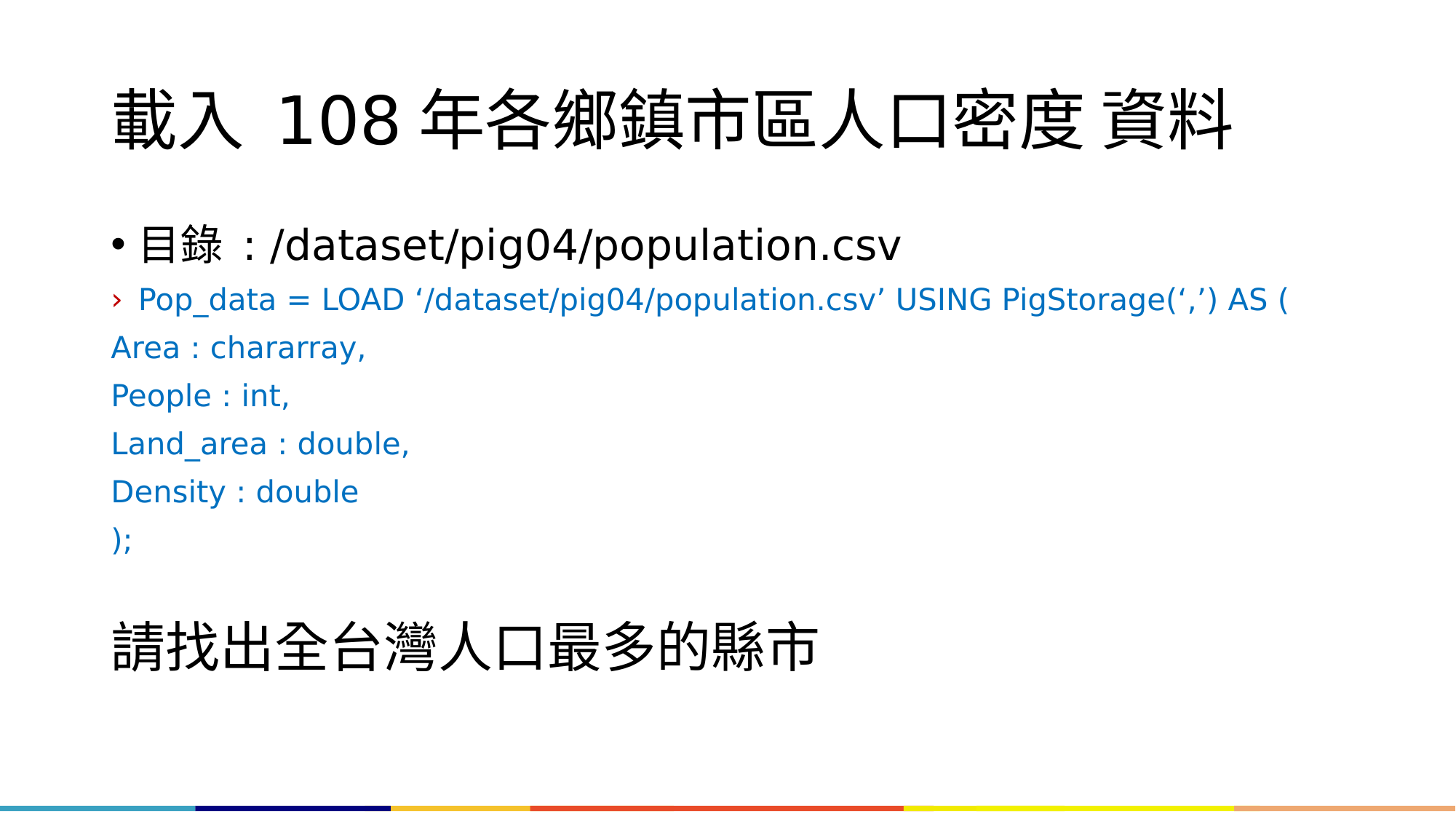

# 載入 108年各鄉鎮市區人口密度 資料
目錄 : /dataset/pig04/population.csv
Pop_data = LOAD ‘/dataset/pig04/population.csv’ USING PigStorage(‘,’) AS (
Area : chararray,
People : int,
Land_area : double,
Density : double
);

請找出全台灣人口最多的縣市